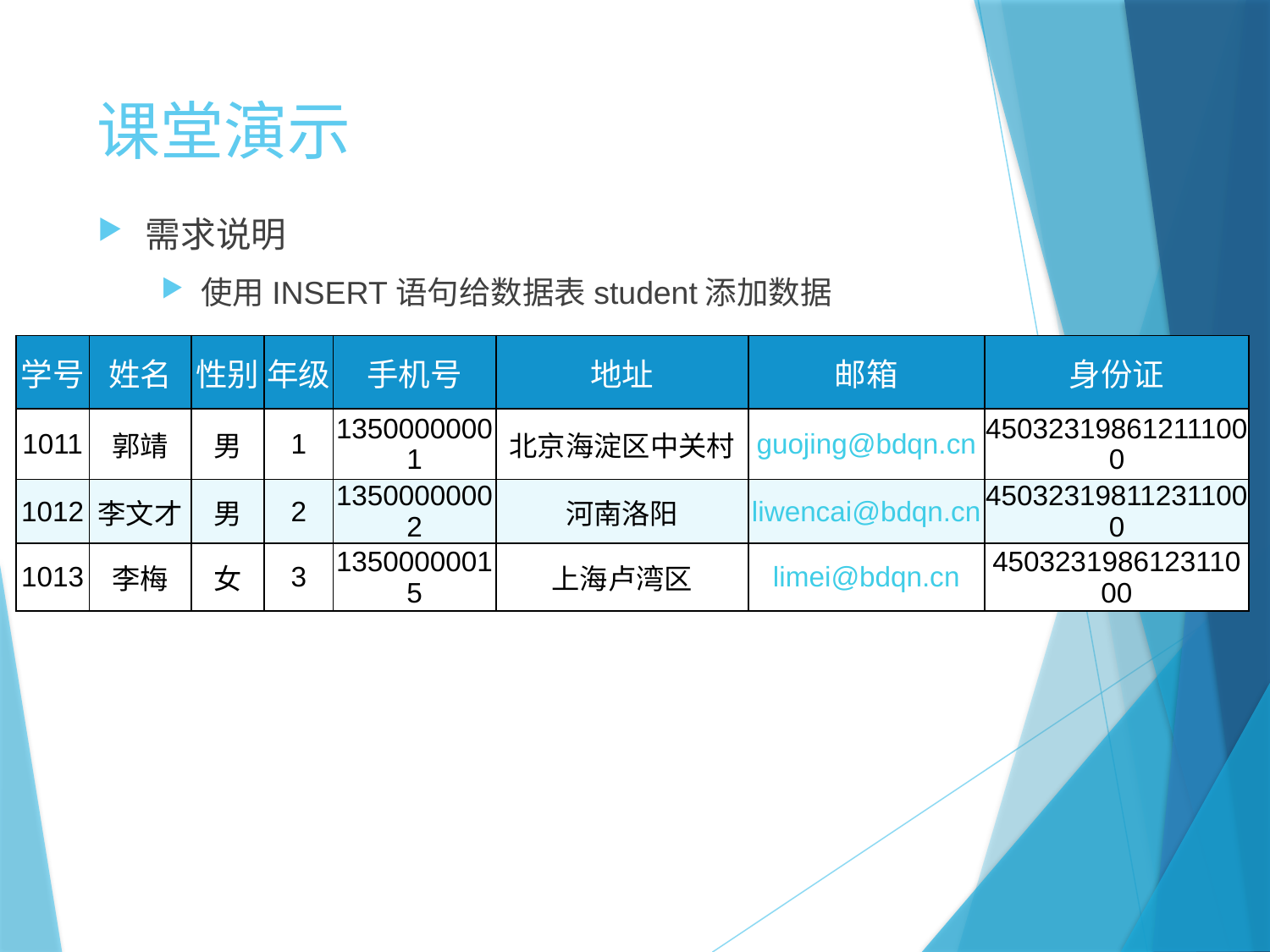

# 课堂演示
需求说明
使用INSERT语句给数据表student添加数据
| 学号 | 姓名 | 性别 | 年级 | 手机号 | 地址 | 邮箱 | 身份证 |
| --- | --- | --- | --- | --- | --- | --- | --- |
| 1011 | 郭靖 | 男 | 1 | 13500000001 | 北京海淀区中关村 | guojing@bdqn.cn | 450323198612111000 |
| 1012 | 李文才 | 男 | 2 | 13500000002 | 河南洛阳 | liwencai@bdqn.cn | 450323198112311000 |
| 1013 | 李梅 | 女 | 3 | 13500000015 | 上海卢湾区 | limei@bdqn.cn | 450323198612311000 |